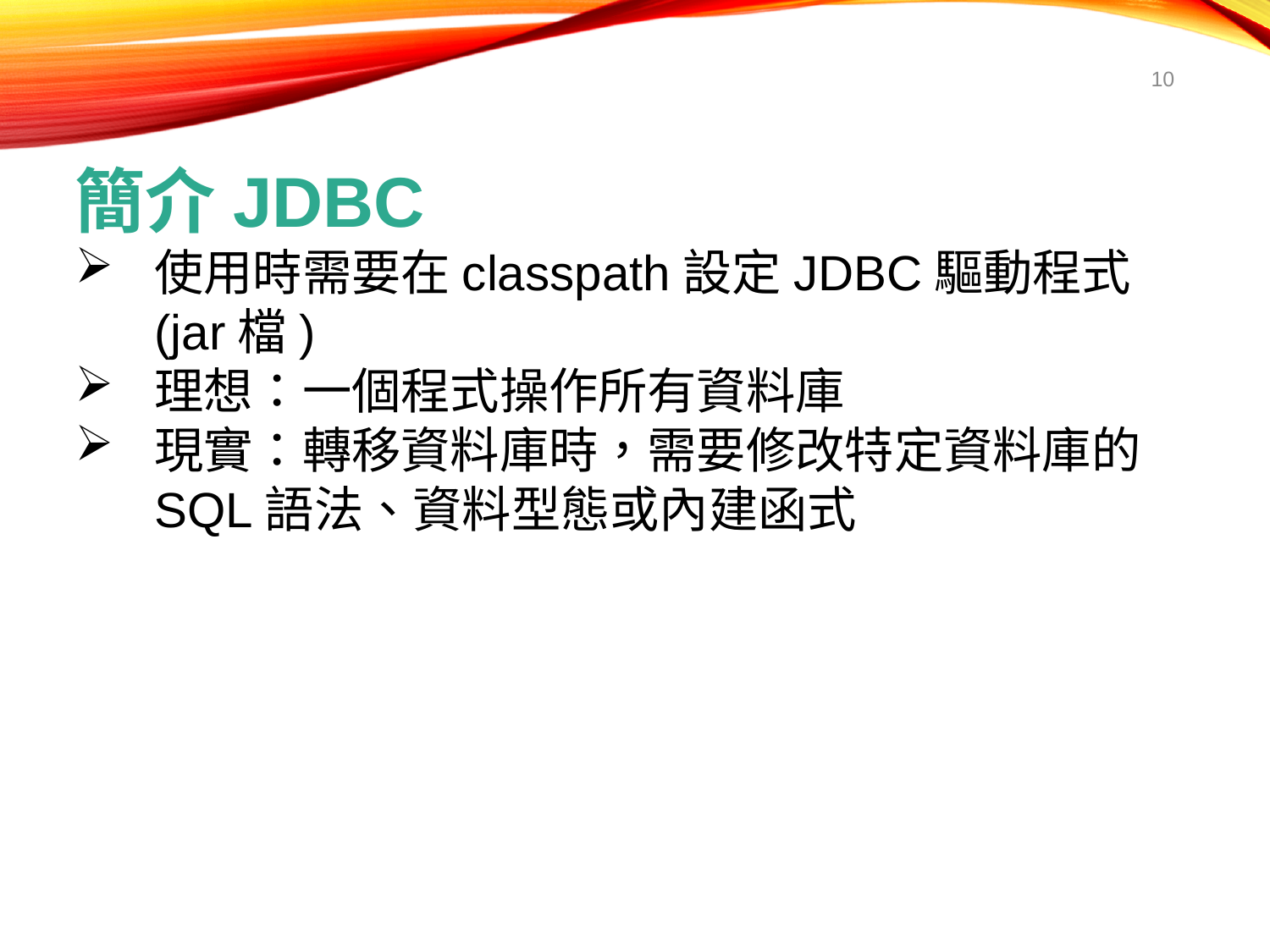

10
簡介JDBC
使用時需要在classpath設定JDBC驅動程式(jar檔)
理想：一個程式操作所有資料庫
現實：轉移資料庫時，需要修改特定資料庫的SQL語法、資料型態或內建函式